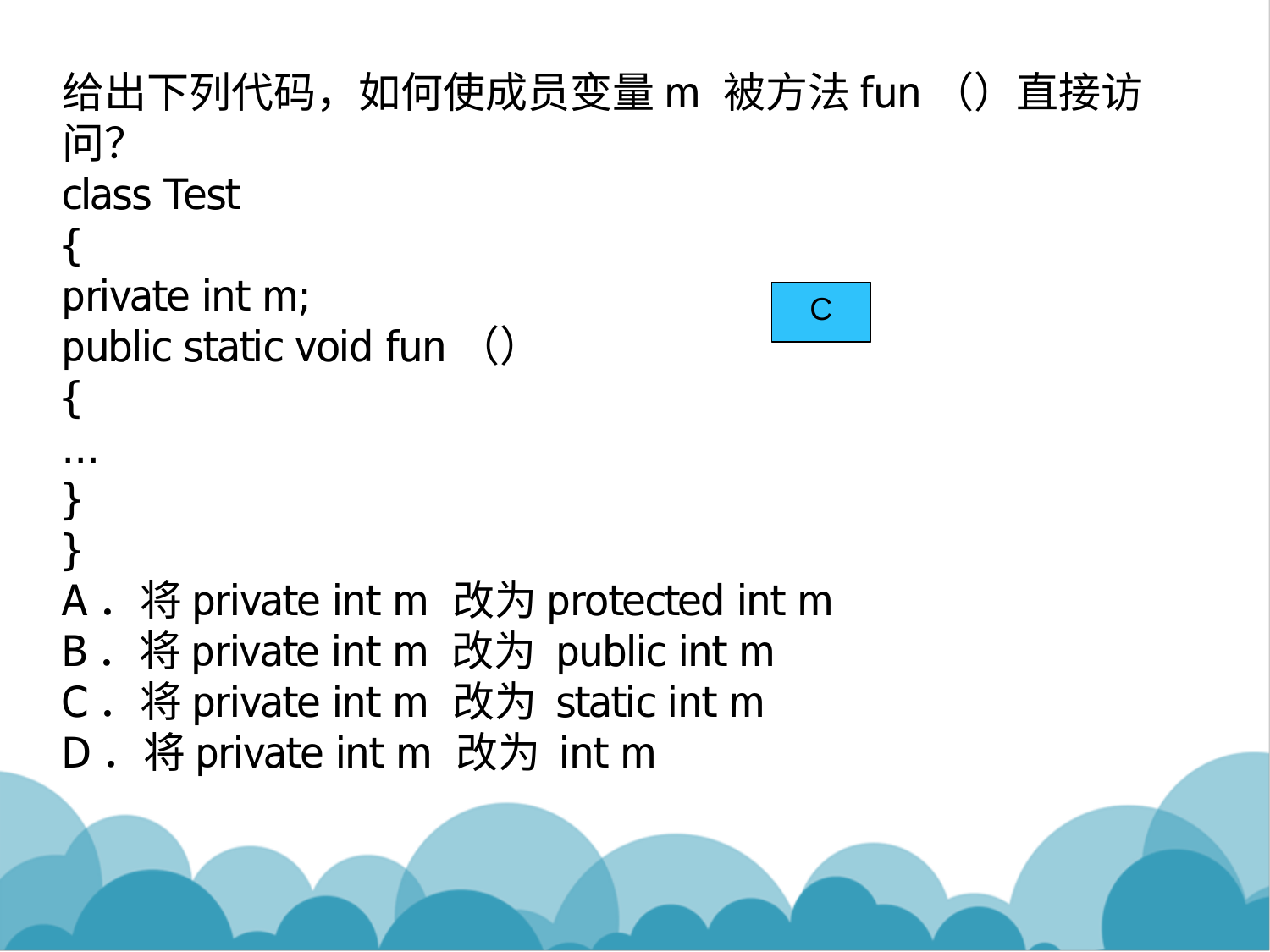

给出下列代码，如何使成员变量m 被方法fun（）直接访问？
class Test
{
private int m;
public static void fun（）
{
...
}
}
A．将private int m 改为protected int m
B．将private int m 改为 public int m
C．将private int m 改为 static int m
D．将private int m 改为 int m
C